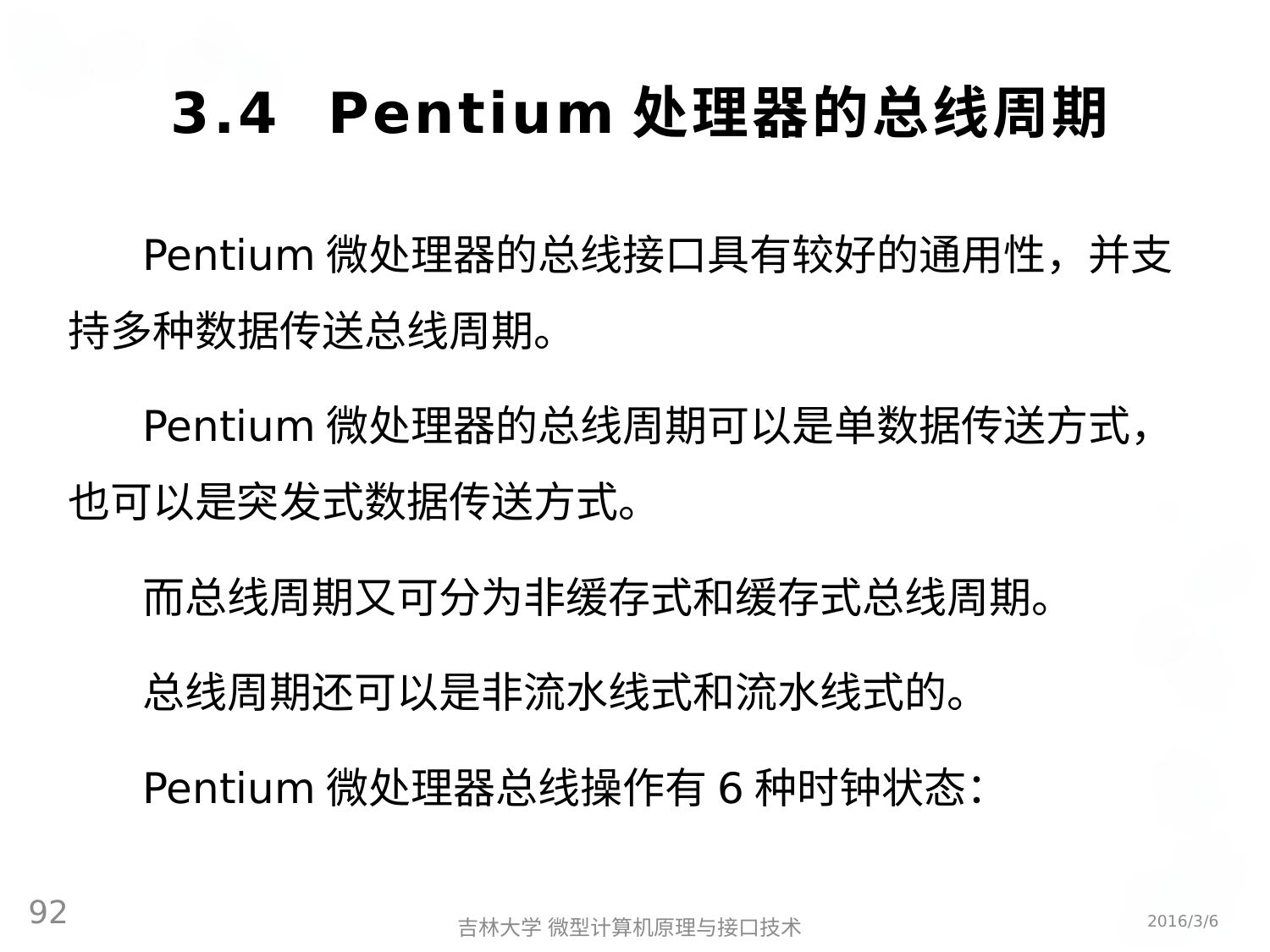

# 3.4  Pentium处理器的总线周期
Pentium微处理器的总线接口具有较好的通用性，并支持多种数据传送总线周期。
Pentium微处理器的总线周期可以是单数据传送方式，也可以是突发式数据传送方式。
而总线周期又可分为非缓存式和缓存式总线周期。
总线周期还可以是非流水线式和流水线式的。
Pentium微处理器总线操作有6种时钟状态：
92
2016/3/6
吉林大学 微型计算机原理与接口技术